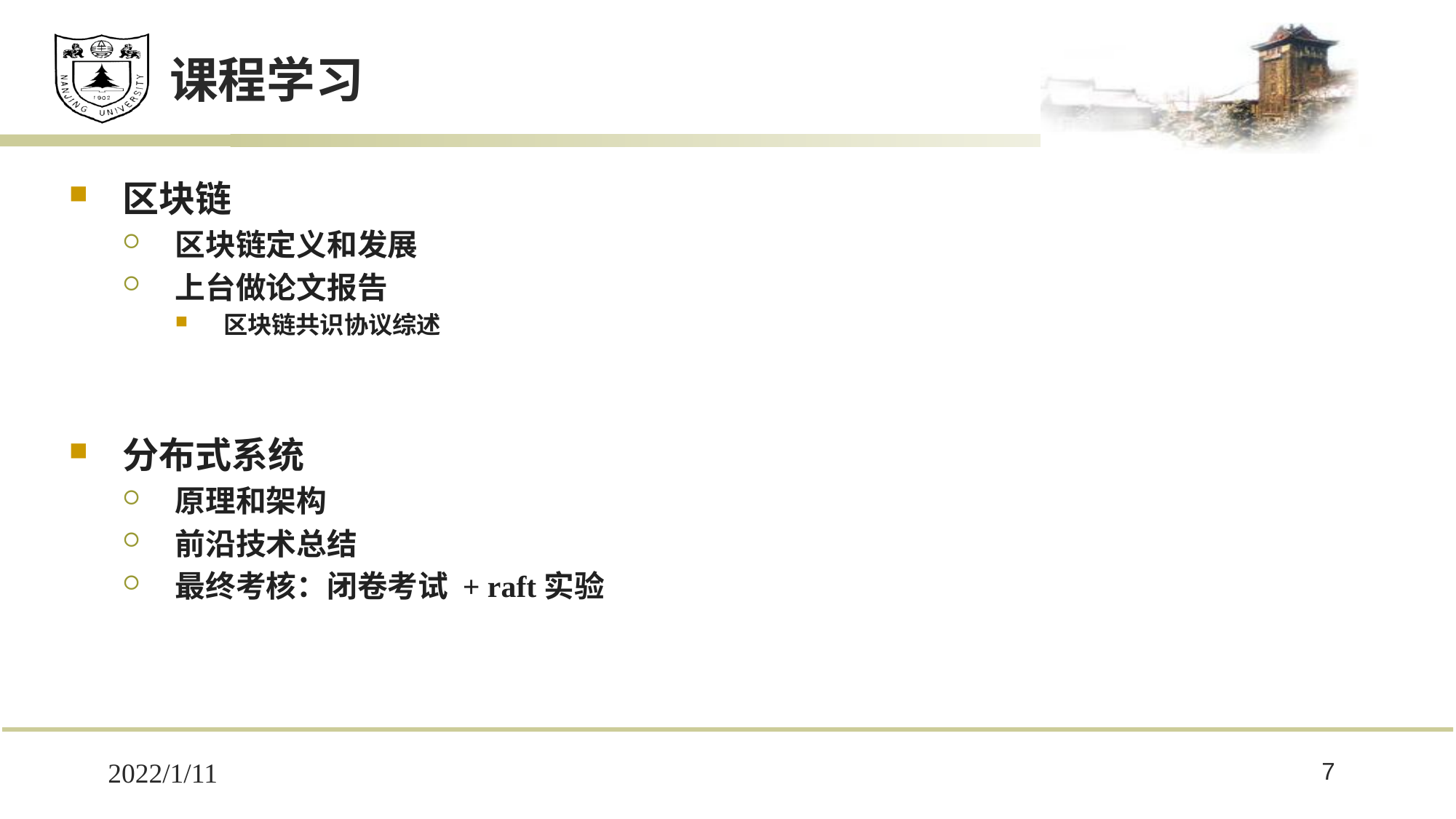

# 课程学习
区块链
区块链定义和发展
上台做论文报告
区块链共识协议综述

分布式系统
原理和架构
前沿技术总结
最终考核：闭卷考试 + raft实验
2022/1/11
7